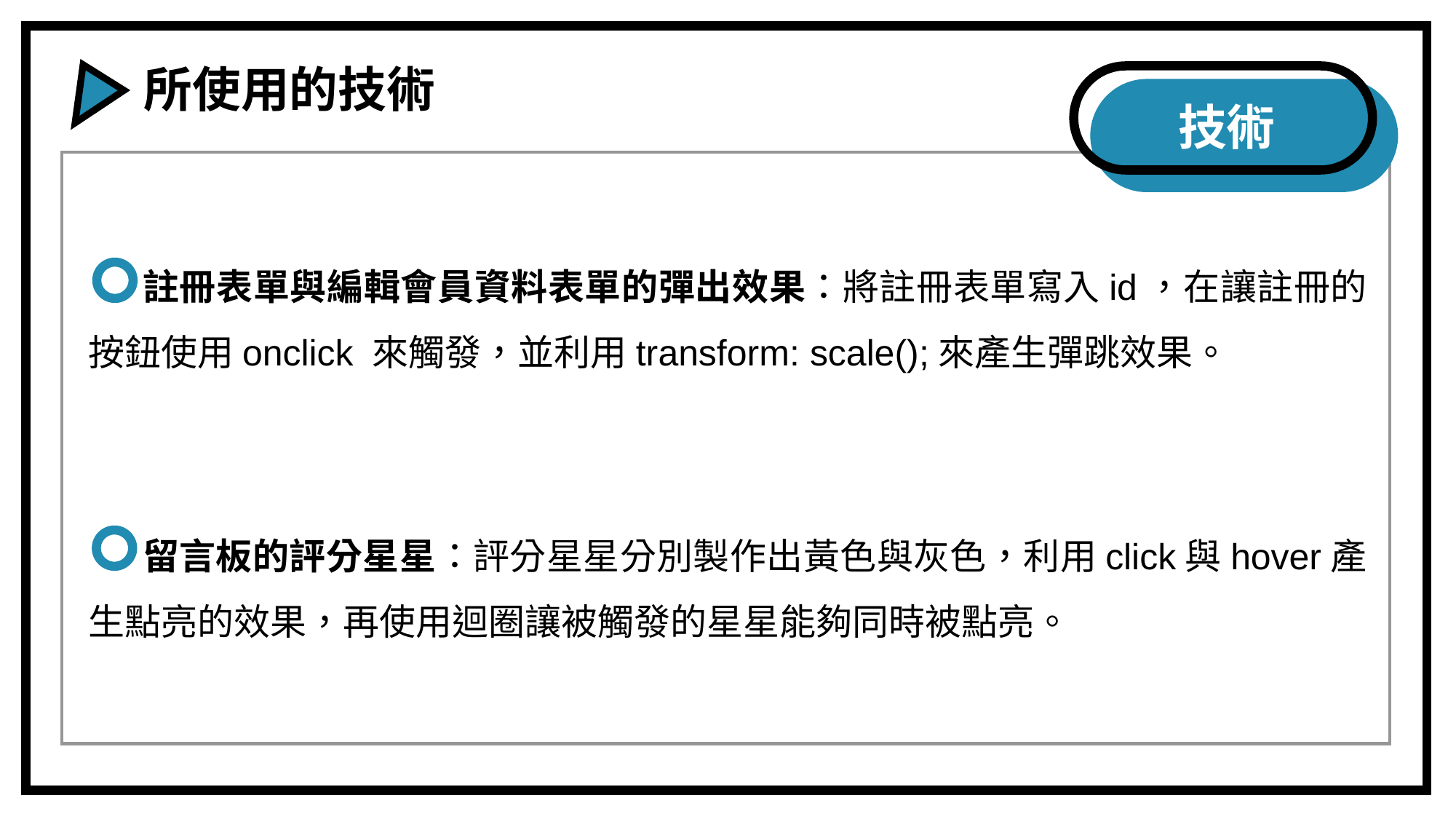

所使用的技術

技術

註冊表單與編輯會員資料表單的彈出效果：將註冊表單寫入id，在讓註冊的按鈕使用onclick 來觸發，並利用transform: scale();來產生彈跳效果。

留言板的評分星星：評分星星分別製作出黃色與灰色，利用click與hover產生點亮的效果，再使用迴圈讓被觸發的星星能夠同時被點亮。